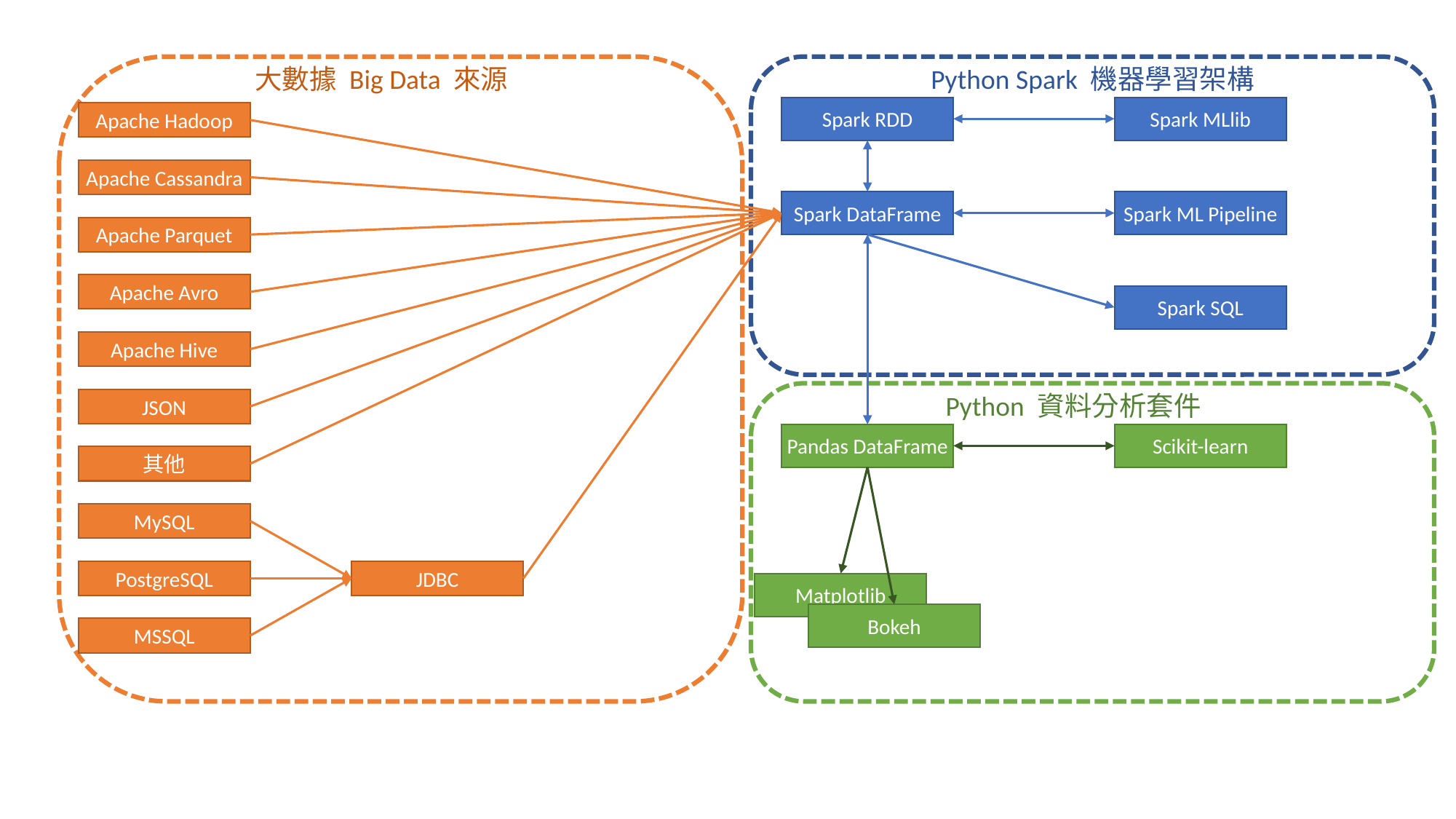

大數據 Big Data 來源

Python Spark 機器學習架構
Spark RDD
Spark MLlib
Apache Hadoop
Apache Cassandra
Spark DataFrame
Spark ML Pipeline
Apache Parquet
Apache Avro
Spark SQL
Apache Hive

Python 資料分析套件
JSON
Pandas DataFrame
Scikit-learn
其他
MySQL
PostgreSQL
JDBC
Matplotlib
Bokeh
MSSQL